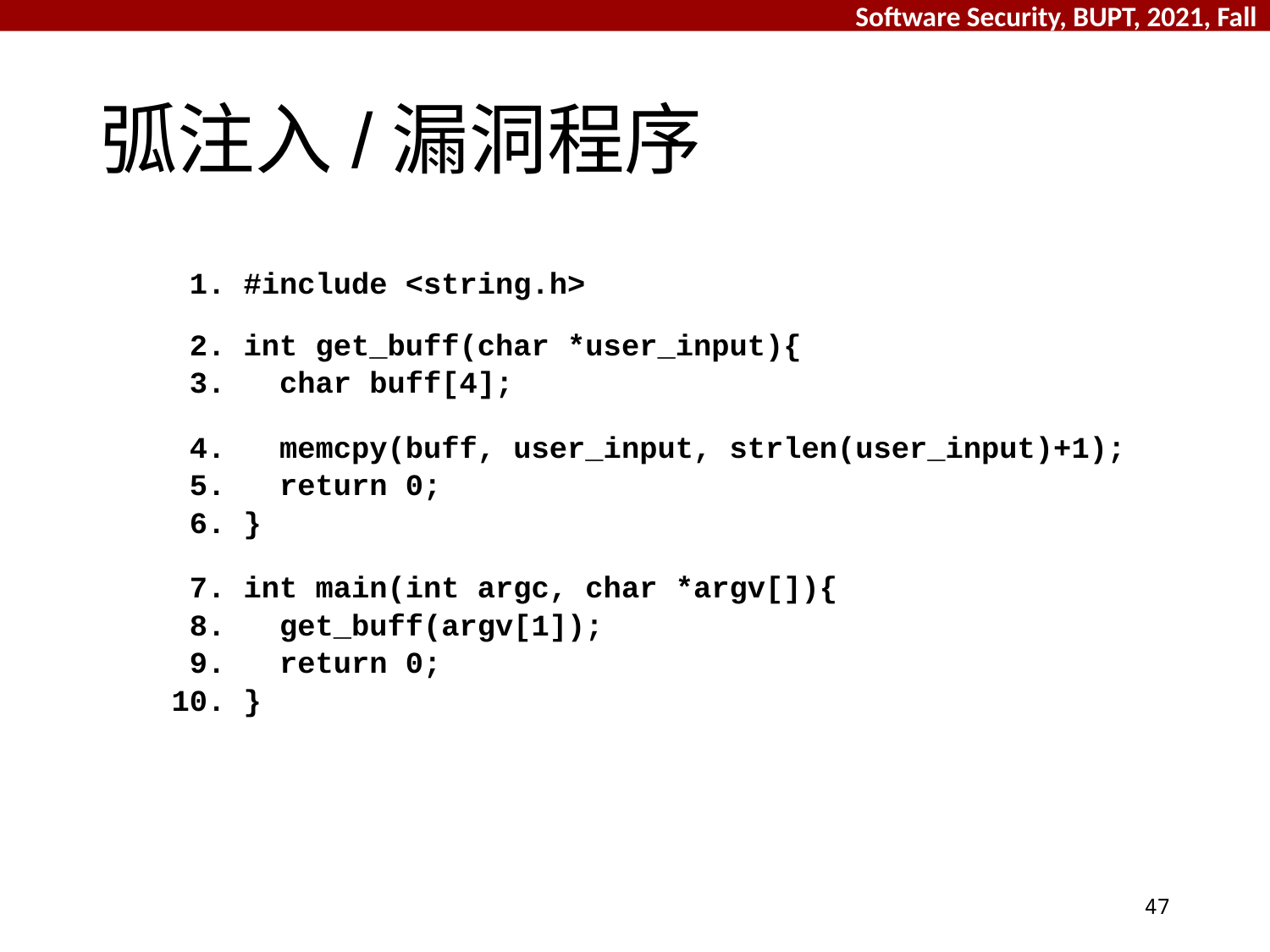

# 弧注入/漏洞程序
 1. #include <string.h>

 2. int get_buff(char *user_input){
 3.   char buff[4];

 4.   memcpy(buff, user_input, strlen(user_input)+1);
 5.   return 0;
 6. }

 7. int main(int argc, char *argv[]){
 8.   get_buff(argv[1]);
 9.   return 0;
10. }
47